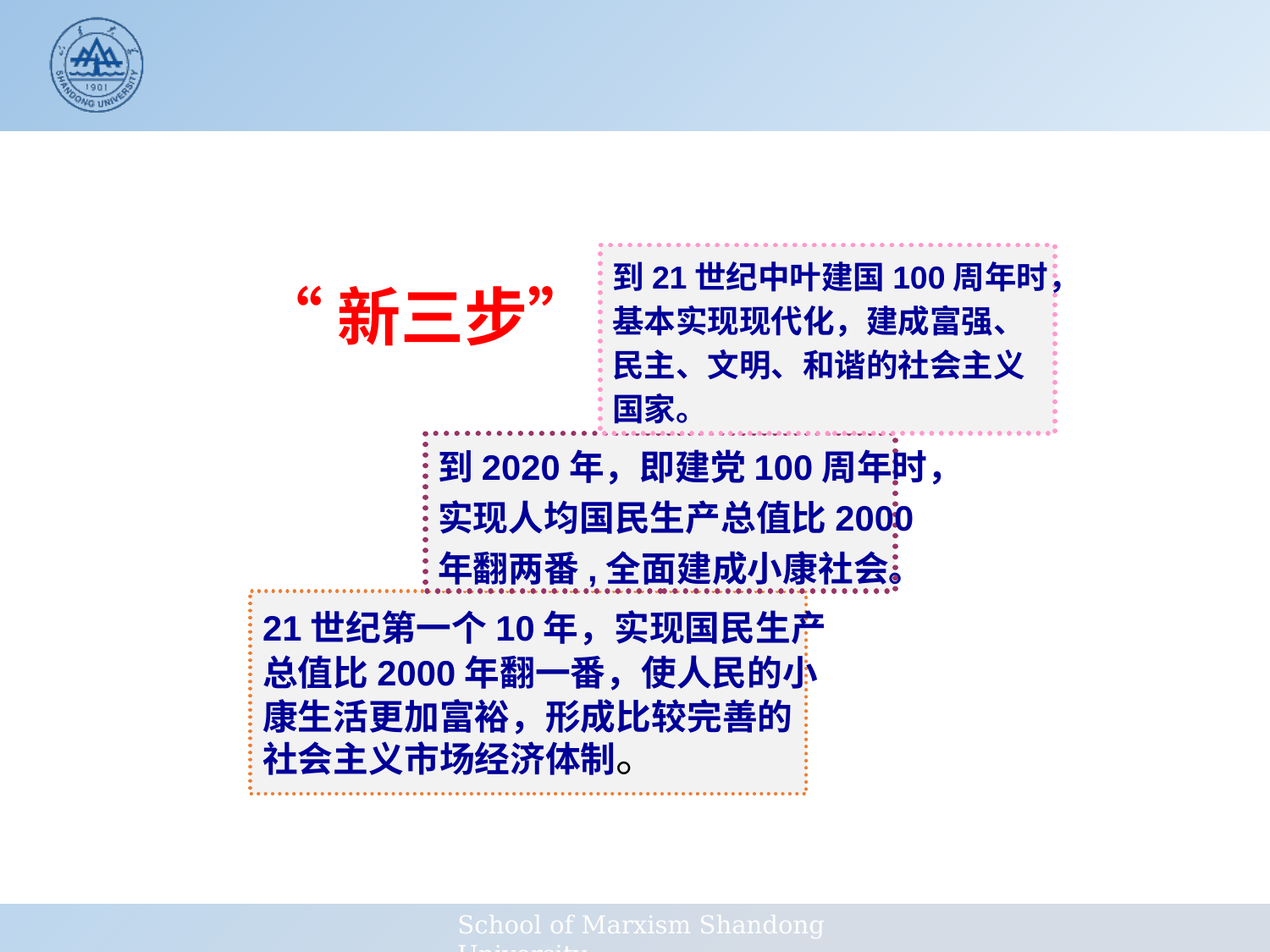

到21世纪中叶建国100周年时，
基本实现现代化，建成富强、
民主、文明、和谐的社会主义
国家。
“新三步”
到2020年，即建党100周年时，
实现人均国民生产总值比2000
年翻两番,全面建成小康社会。
21世纪第一个10年，实现国民生产
总值比2000年翻一番，使人民的小
康生活更加富裕，形成比较完善的
社会主义市场经济体制。